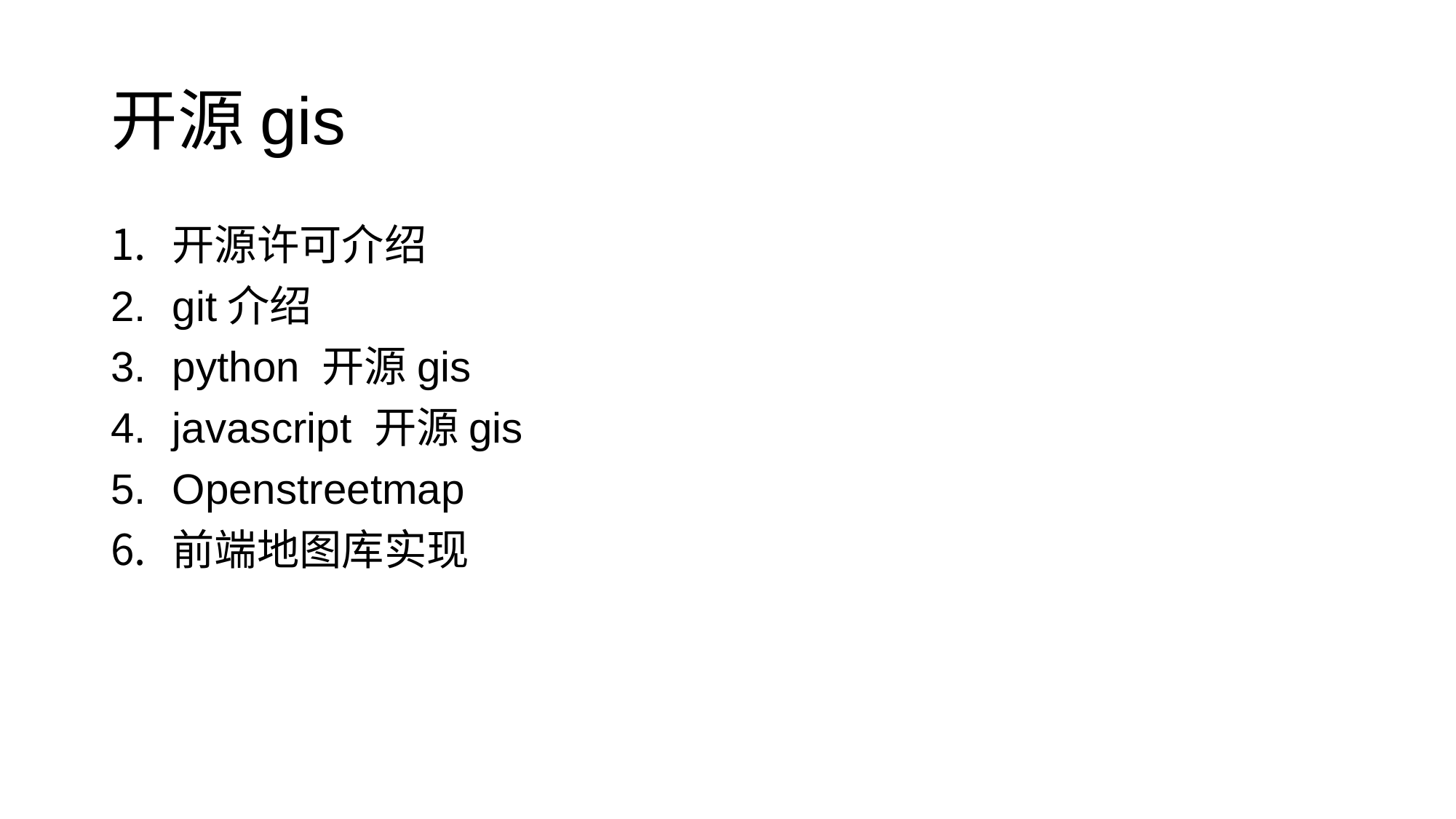

# 开源gis
开源许可介绍
git介绍
python 开源gis
javascript 开源gis
Openstreetmap
前端地图库实现